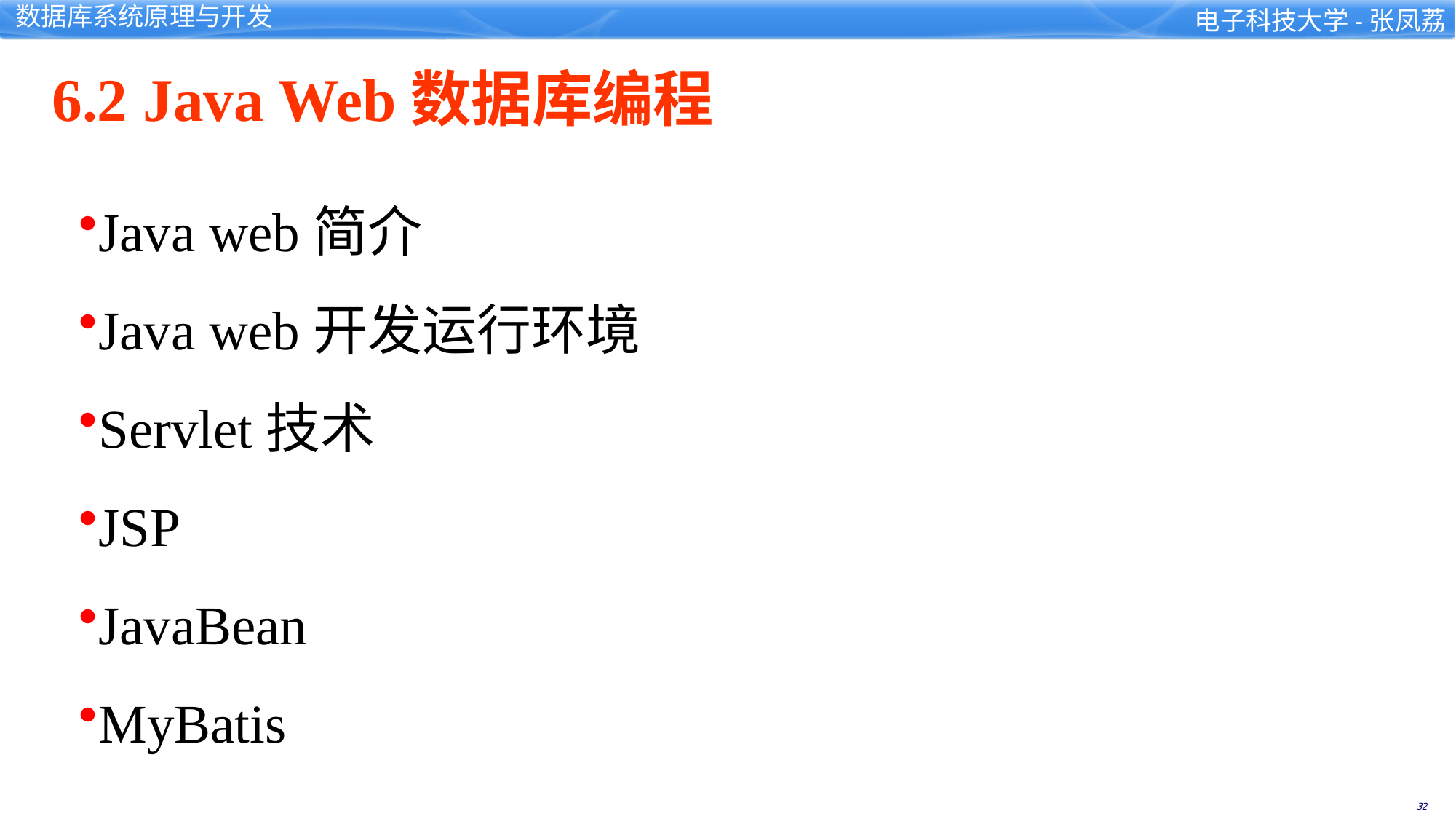

6.2 Java Web数据库编程
Java web简介
Java web开发运行环境
Servlet技术
JSP
JavaBean
MyBatis